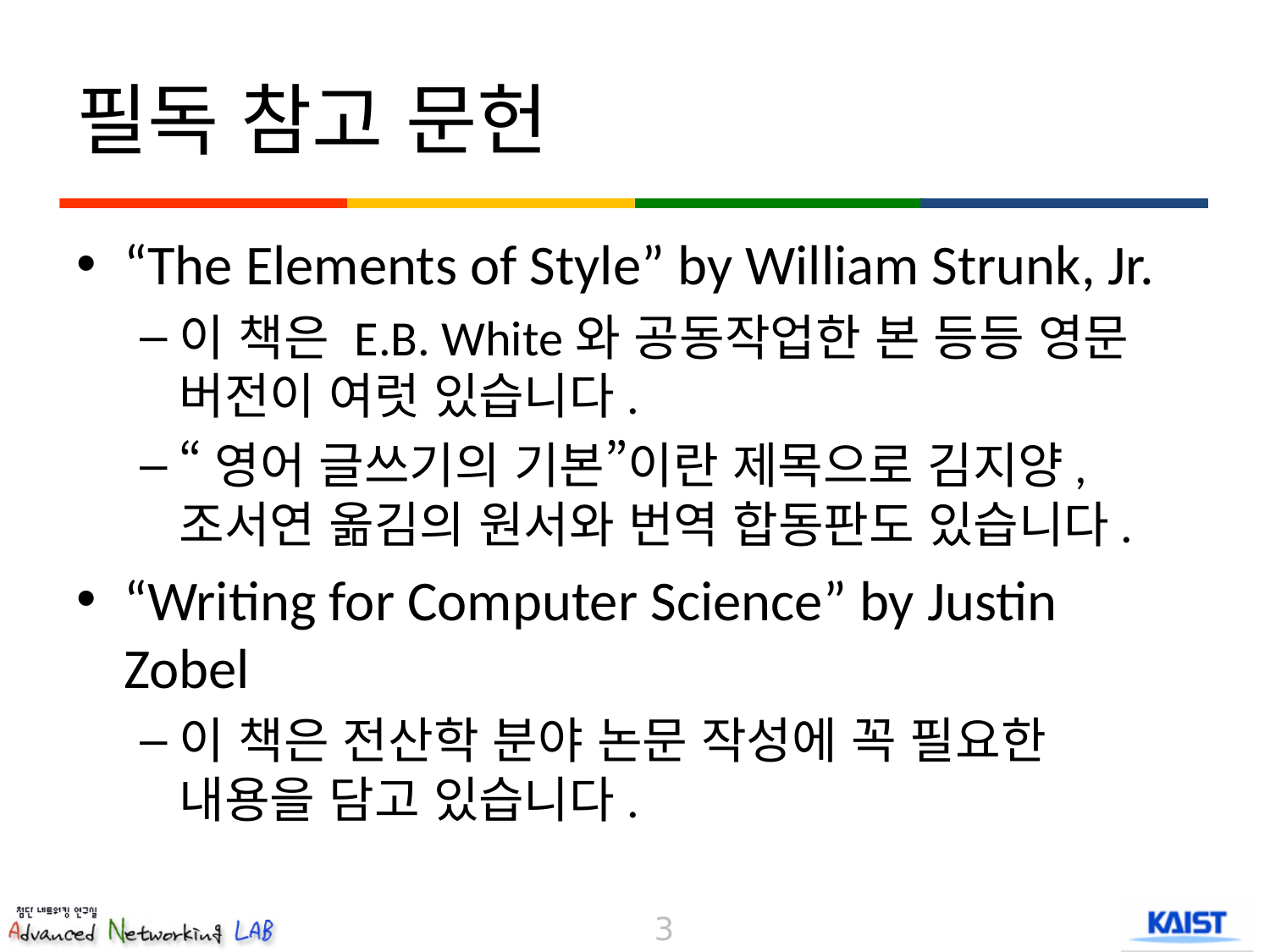

# 필독 참고 문헌
“The Elements of Style” by William Strunk, Jr.
이 책은 E.B. White와 공동작업한 본 등등 영문 버전이 여럿 있습니다.
“영어 글쓰기의 기본”이란 제목으로 김지양, 조서연 옮김의 원서와 번역 합동판도 있습니다.
“Writing for Computer Science” by Justin Zobel
이 책은 전산학 분야 논문 작성에 꼭 필요한 내용을 담고 있습니다.
3